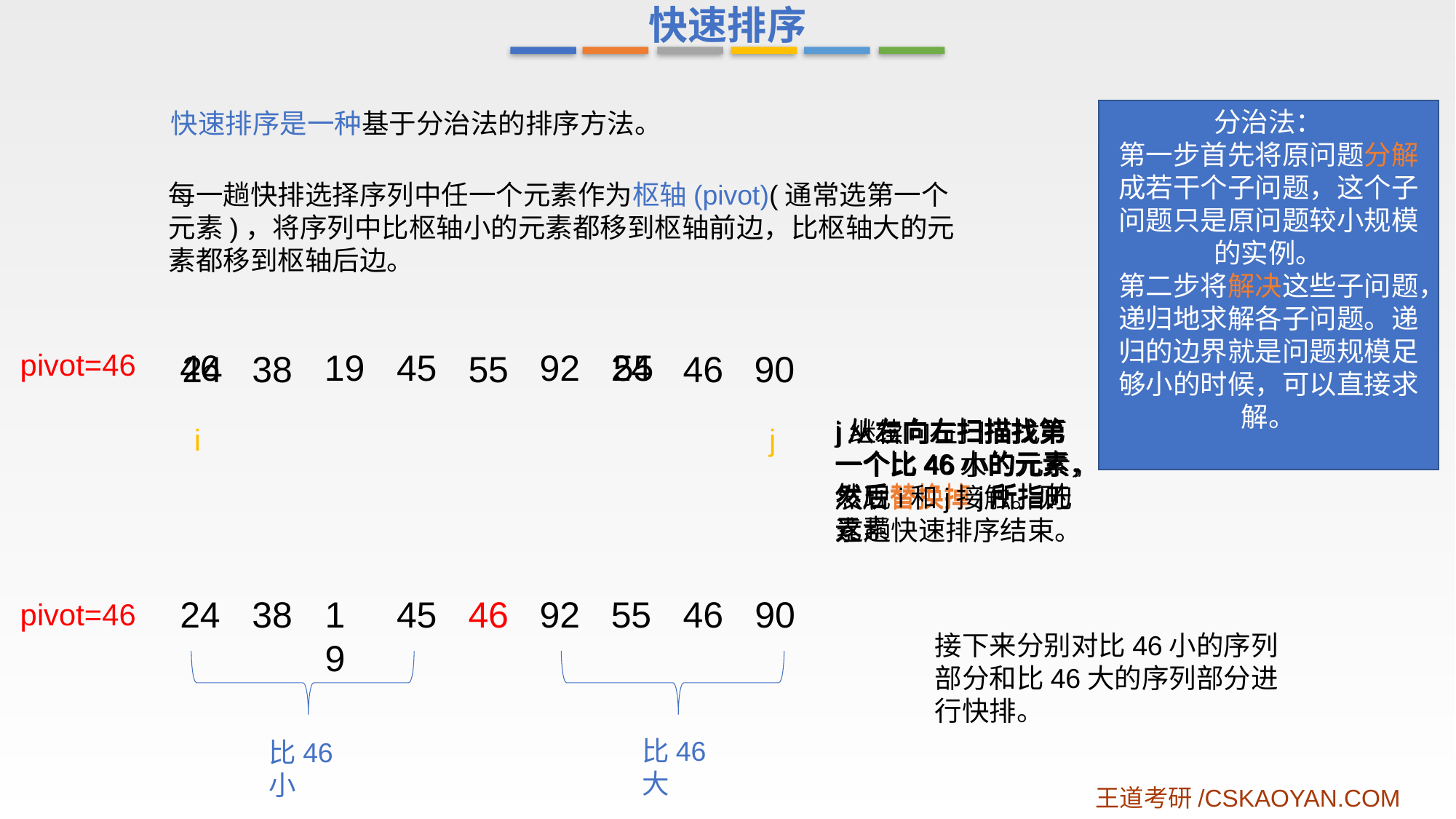

快速排序

快速排序是一种基于分治法的排序方法。
分治法：
第一步首先将原问题分解成若干个子问题，这个子问题只是原问题较小规模的实例。
第二步将解决这些子问题，递归地求解各子问题。递归的边界就是问题规模足够小的时候，可以直接求解。

每一趟快排选择序列中任一个元素作为枢轴(pivot)(通常选第一个元素)，将序列中比枢轴小的元素都移到枢轴前边，比枢轴大的元素都移到枢轴后边。
19
45
24
55
46
92
pivot=46
24
38
55
46
90
i从左向右扫描找第一个比46大的元素,然后替换掉j所指的元素
j从右向左扫描找第一个比46小的元素，然后替换掉i所指元素
j继续向左扫描找第一个比46小的元素，发现i和j接触。则这趟快速排序结束。
i
j

46
90
46
55
92
45
24
38
19
pivot=46
接下来分别对比46小的序列部分和比46大的序列部分进行快排。
比46大
比46小
王道考研/CSKAOYAN.COM